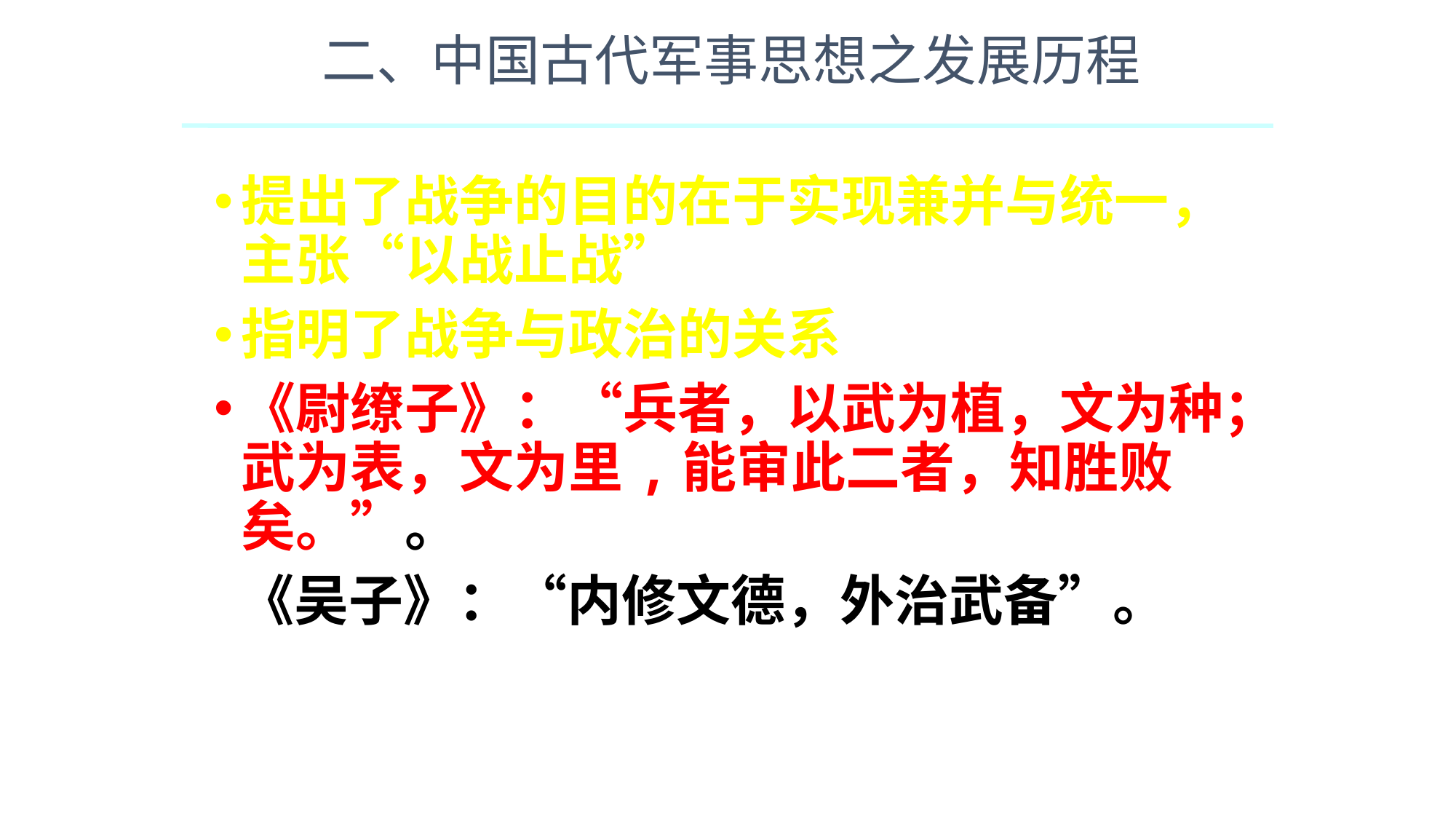

二、中国古代军事思想之发展历程

提出了战争的目的在于实现兼并与统一，主张“以战止战”
指明了战争与政治的关系
《尉缭子》：“兵者，以武为植，文为种；武为表，文为里,能审此二者，知胜败矣。”。
 《吴子》：“内修文德，外治武备”。